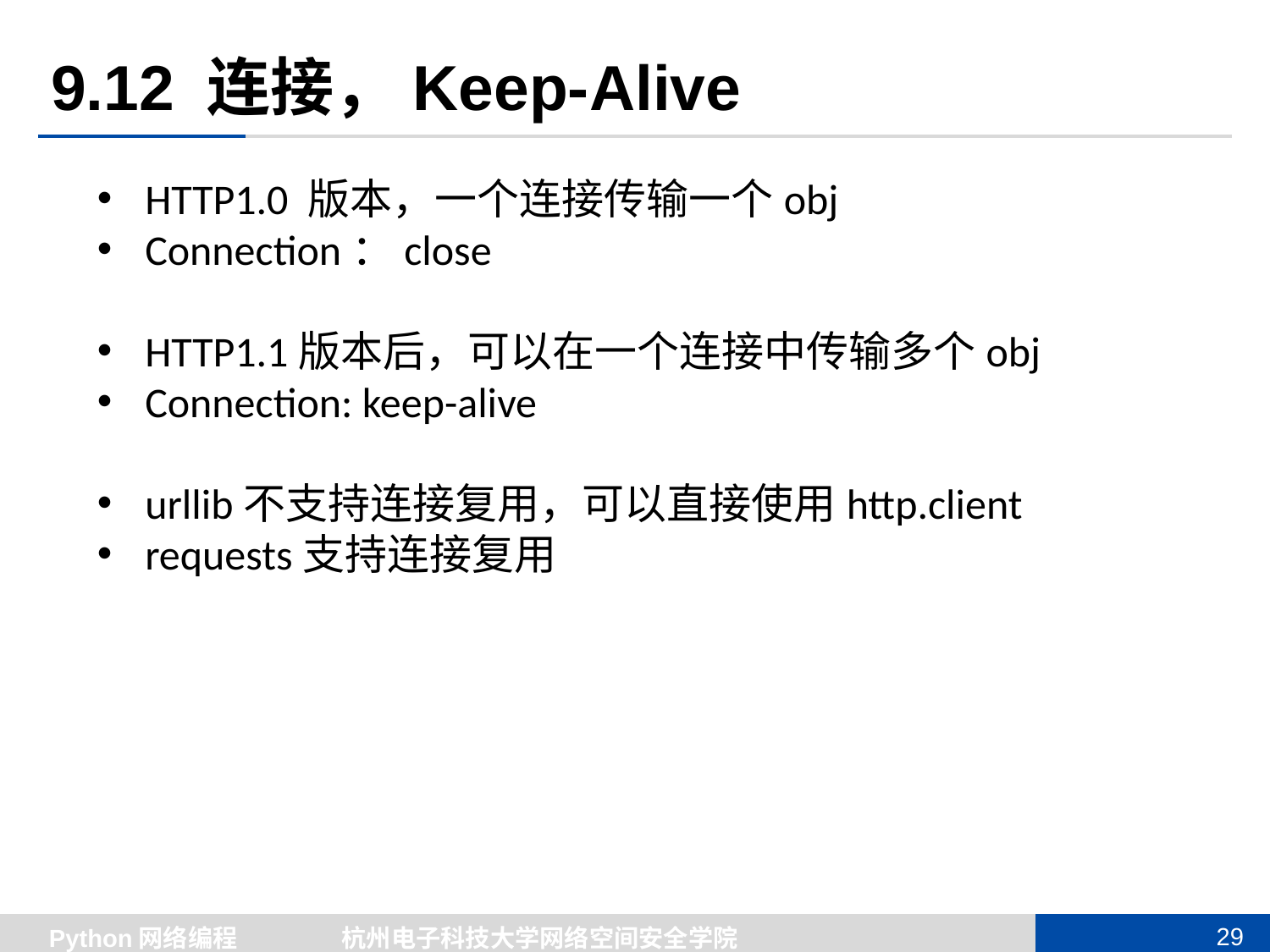

# 9.12 连接，Keep-Alive
HTTP1.0 版本，一个连接传输一个obj
Connection：close

HTTP1.1版本后，可以在一个连接中传输多个obj
Connection: keep-alive

urllib不支持连接复用，可以直接使用http.client
requests支持连接复用